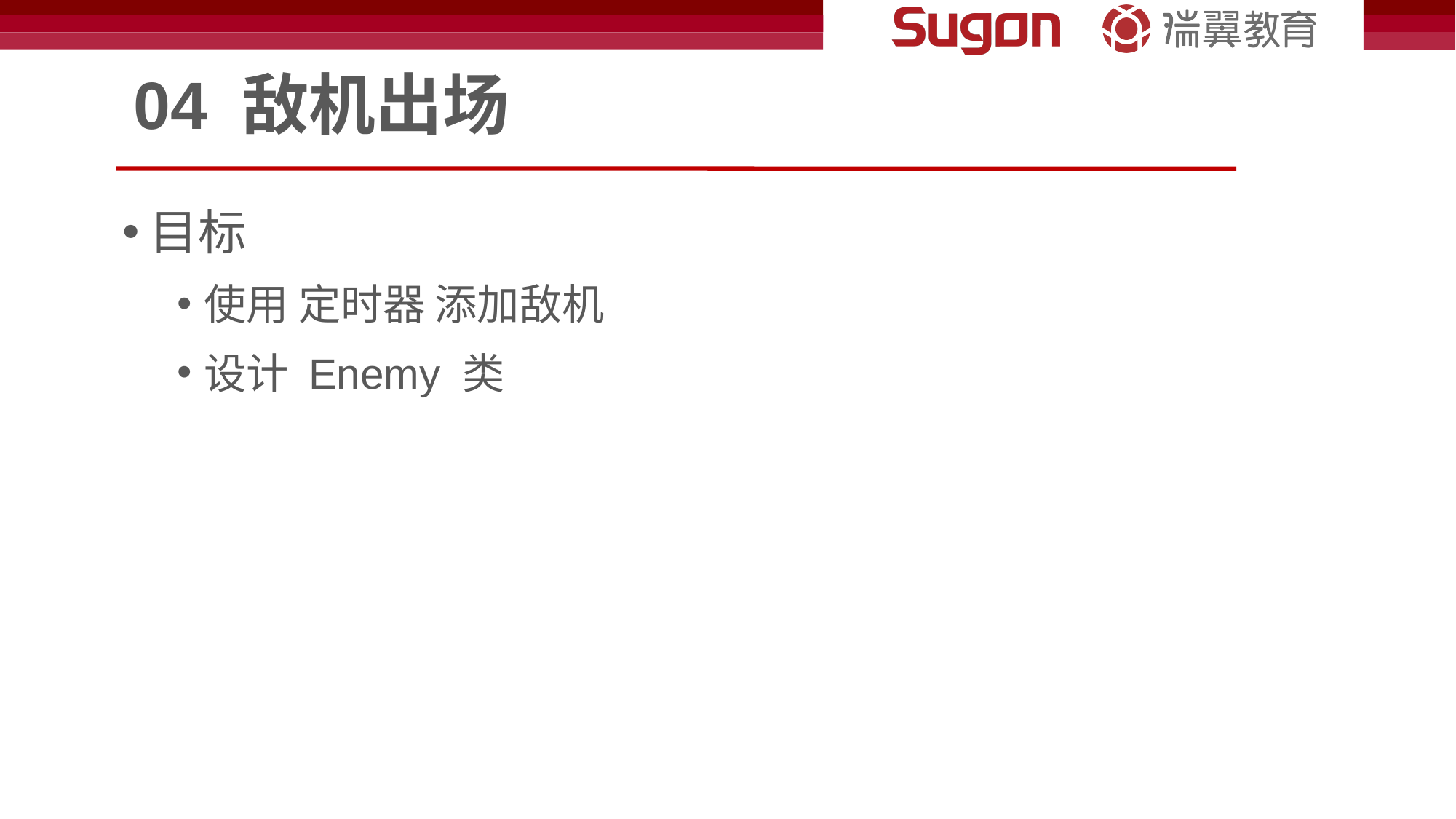

# 04 敌机出场
目标
使用 定时器 添加敌机
设计 Enemy 类